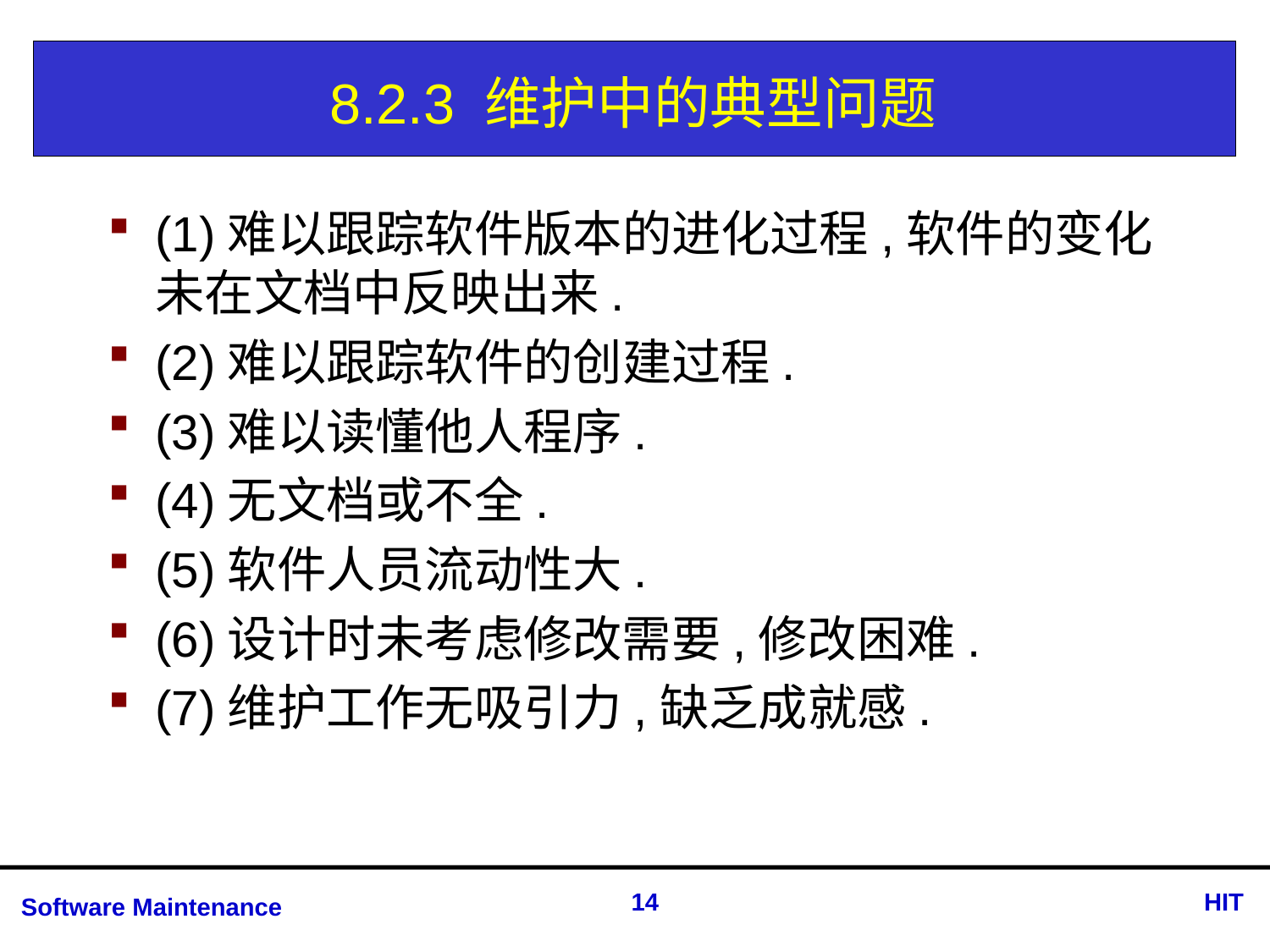

# 8.2.3 维护中的典型问题
(1)难以跟踪软件版本的进化过程,软件的变化未在文档中反映出来.
(2)难以跟踪软件的创建过程.
(3)难以读懂他人程序.
(4)无文档或不全.
(5)软件人员流动性大.
(6)设计时未考虑修改需要,修改困难.
(7)维护工作无吸引力,缺乏成就感.